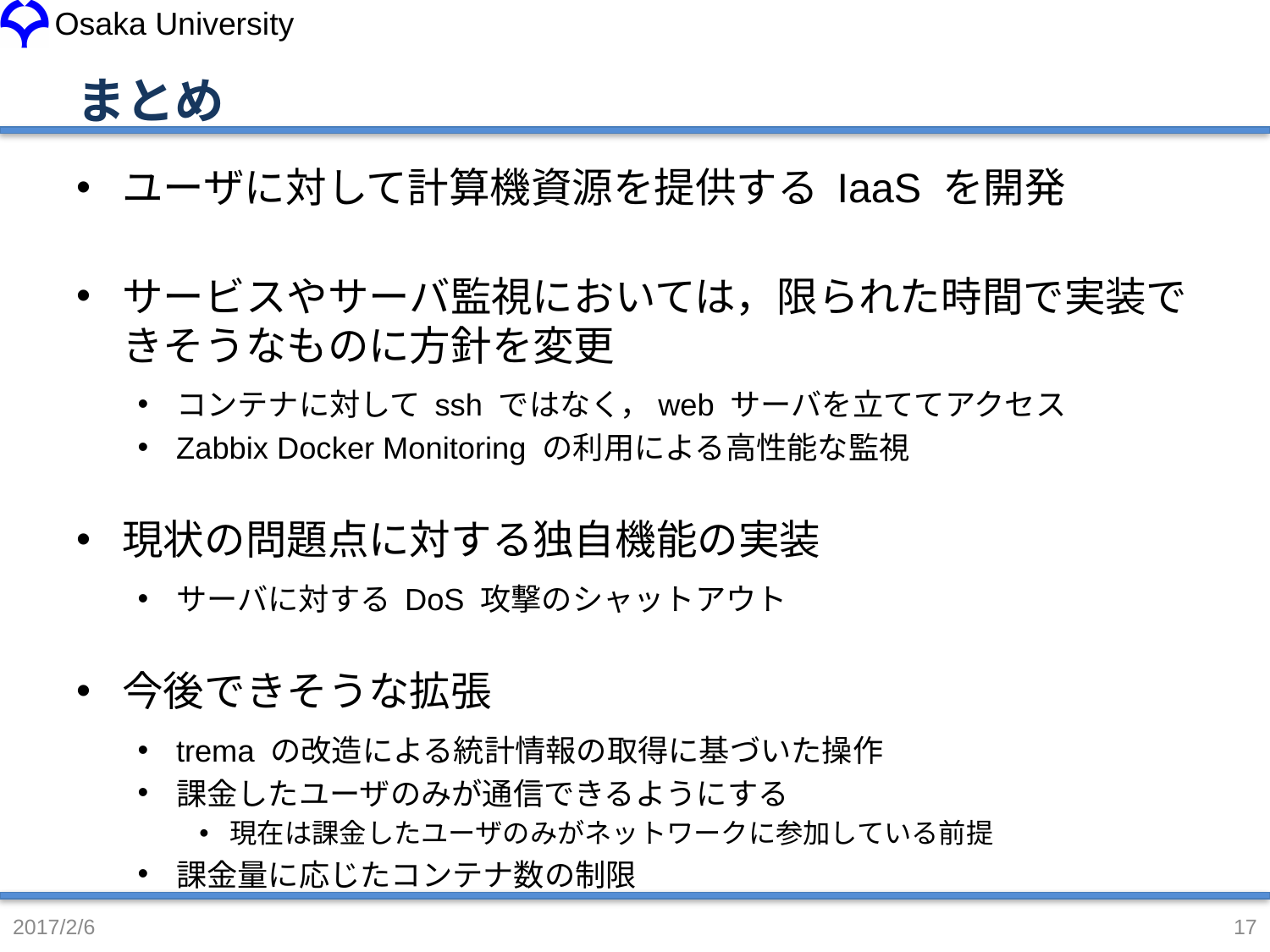

# まとめ
ユーザに対して計算機資源を提供する IaaS を開発

サービスやサーバ監視においては，限られた時間で実装できそうなものに方針を変更
コンテナに対して ssh ではなく，web サーバを立ててアクセス
Zabbix Docker Monitoring の利用による高性能な監視

現状の問題点に対する独自機能の実装
サーバに対する DoS 攻撃のシャットアウト

今後できそうな拡張
trema の改造による統計情報の取得に基づいた操作
課金したユーザのみが通信できるようにする
現在は課金したユーザのみがネットワークに参加している前提
課金量に応じたコンテナ数の制限
2017/2/6
17